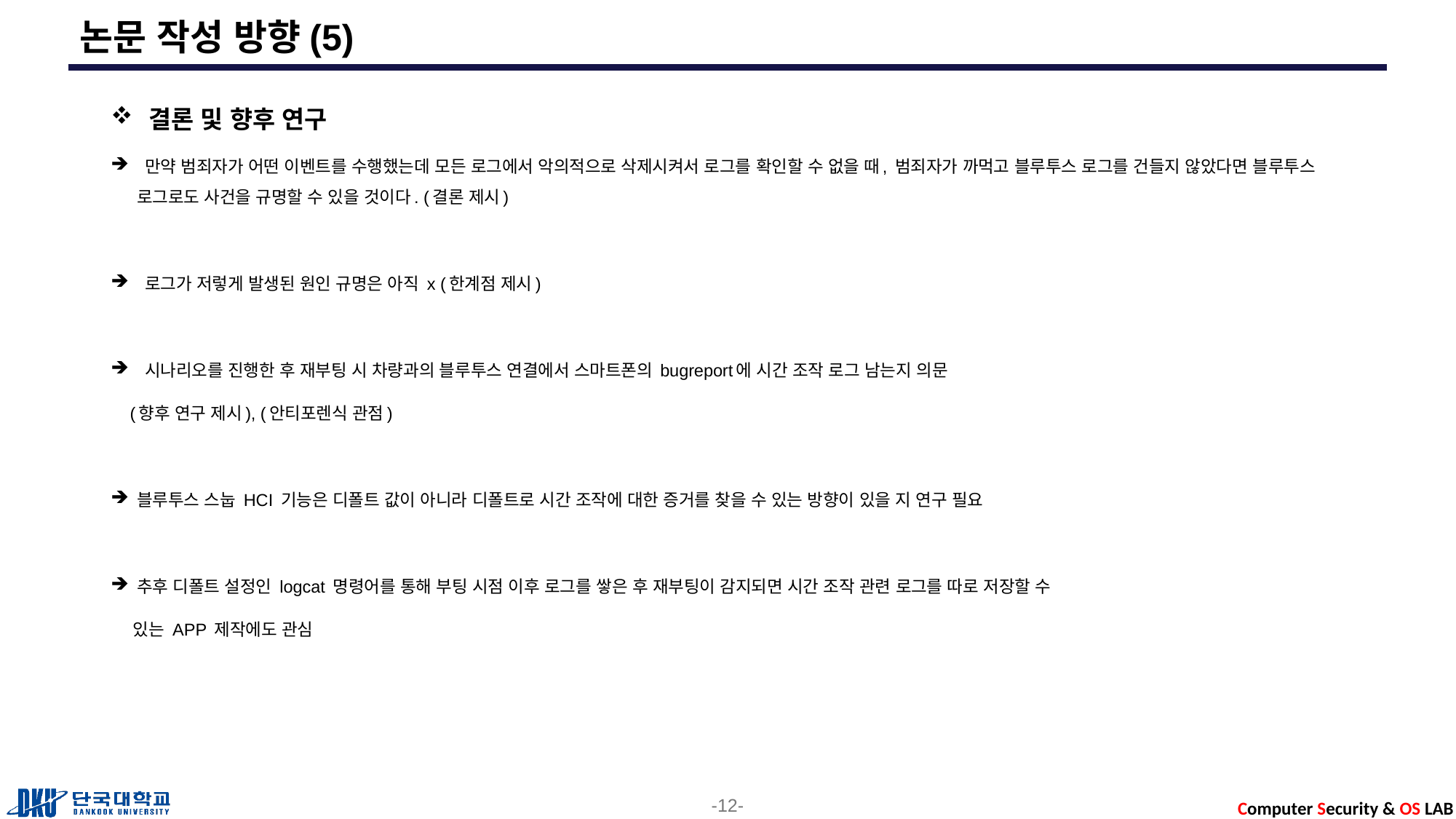

# 논문 작성 방향(5)
 결론 및 향후 연구
 만약 범죄자가 어떤 이벤트를 수행했는데 모든 로그에서 악의적으로 삭제시켜서 로그를 확인할 수 없을 때, 범죄자가 까먹고 블루투스 로그를 건들지 않았다면 블루투스 로그로도 사건을 규명할 수 있을 것이다. (결론 제시)

 로그가 저렇게 발생된 원인 규명은 아직 x (한계점 제시)

 시나리오를 진행한 후 재부팅 시 차량과의 블루투스 연결에서 스마트폰의 bugreport에 시간 조작 로그 남는지 의문
    (향후 연구 제시), (안티포렌식 관점)

블루투스 스눕 HCI 기능은 디폴트 값이 아니라 디폴트로 시간 조작에 대한 증거를 찾을 수 있는 방향이 있을 지 연구 필요

추후 디폴트 설정인 logcat 명령어를 통해 부팅 시점 이후 로그를 쌓은 후 재부팅이 감지되면 시간 조작 관련 로그를 따로 저장할 수
    있는 APP 제작에도 관심

-12-